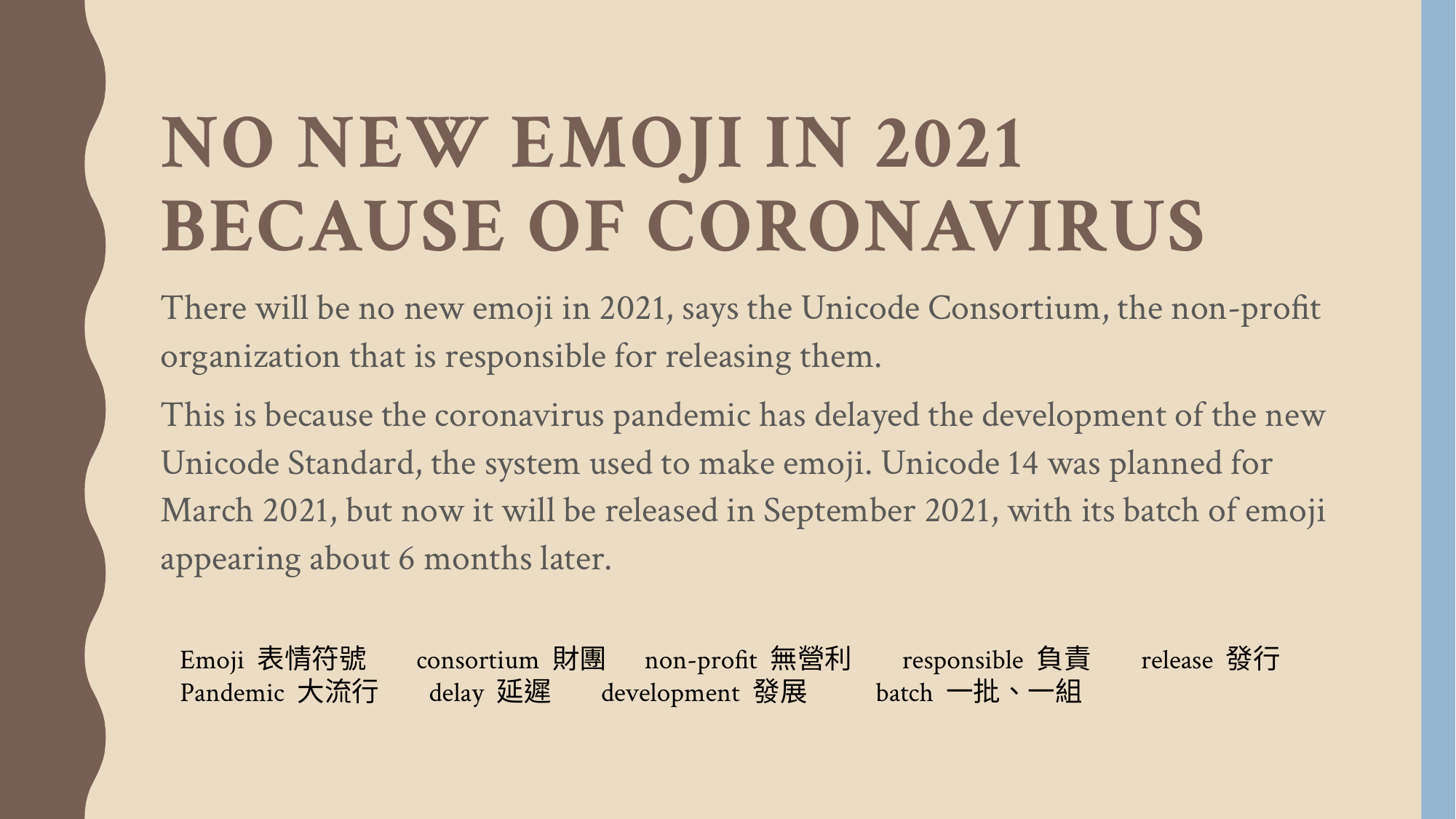

# No New Emoji in 2021 Because of Coronavirus
There will be no new emoji in 2021, says the Unicode Consortium, the non-profit organization that is responsible for releasing them.
This is because the coronavirus pandemic has delayed the development of the new Unicode Standard, the system used to make emoji. Unicode 14 was planned for March 2021, but now it will be released in September 2021, with its batch of emoji appearing about 6 months later.
Emoji 表情符號       consortium 財團     non-profit 無營利       responsible 負責       release 發行
Pandemic 大流行       delay 延遲       development 發展          batch 一批、一組